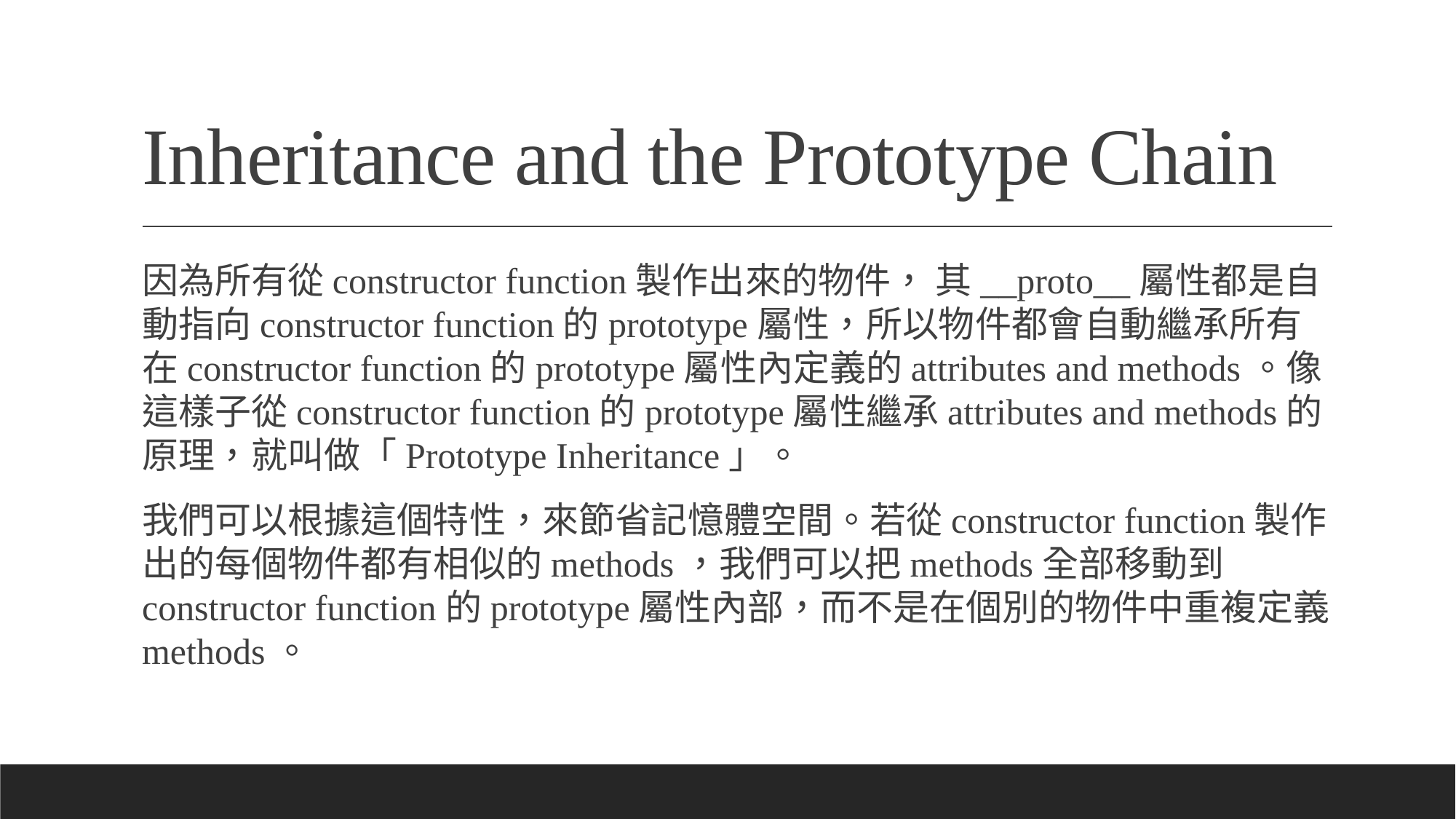

# Inheritance and the Prototype Chain
因為所有從constructor function製作出來的物件， 其__proto__屬性都是自動指向constructor function的prototype屬性，所以物件都會自動繼承所有在constructor function的prototype屬性內定義的attributes and methods。像這樣子從constructor function的prototype屬性繼承attributes and methods的原理，就叫做「Prototype Inheritance」。
我們可以根據這個特性，來節省記憶體空間。若從constructor function製作出的每個物件都有相似的methods，我們可以把methods全部移動到constructor function的prototype屬性內部，而不是在個別的物件中重複定義methods。